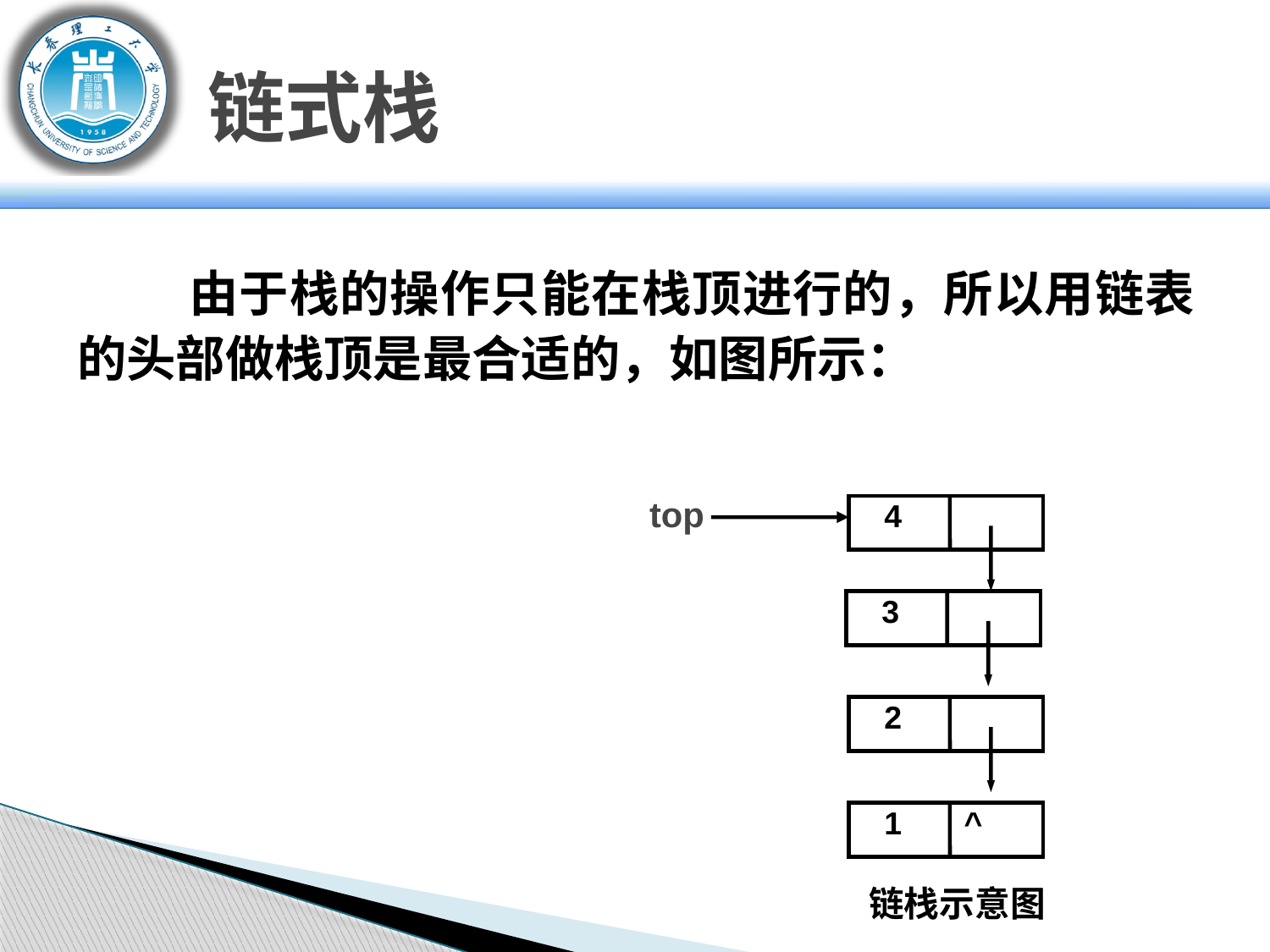

# 链式栈
        由于栈的操作只能在栈顶进行的，所以用链表的头部做栈顶是最合适的，如图所示：
top
    4

    3

    2

    1       ^

 链栈示意图